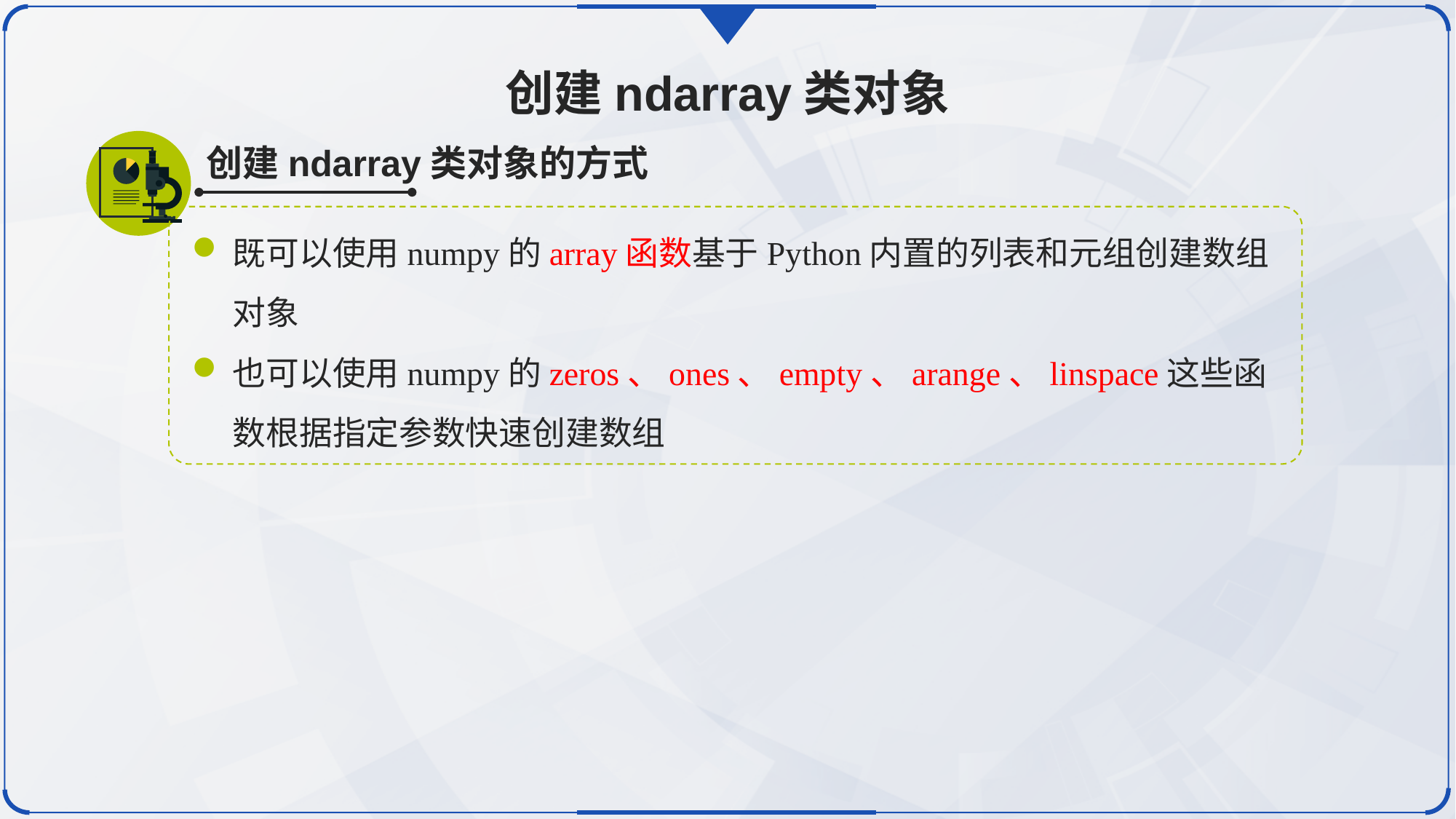

创建ndarray类对象

创建ndarray类对象的方式

既可以使用numpy的array函数基于Python内置的列表和元组创建数组对象
也可以使用numpy的zeros、ones、empty、arange、linspace这些函数根据指定参数快速创建数组